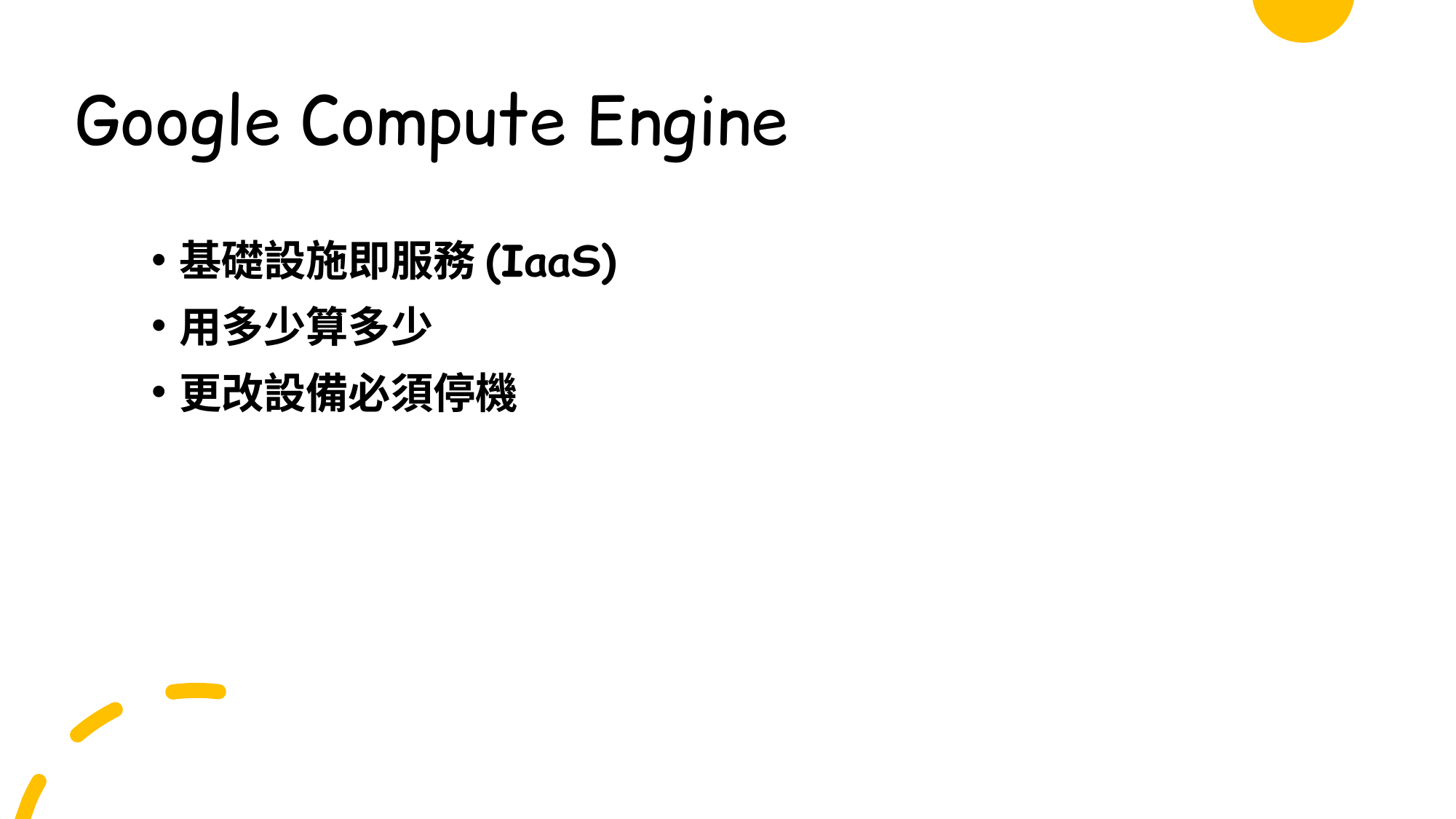

# Google Compute Engine
基礎設施即服務(IaaS)
用多少算多少
更改設備必須停機